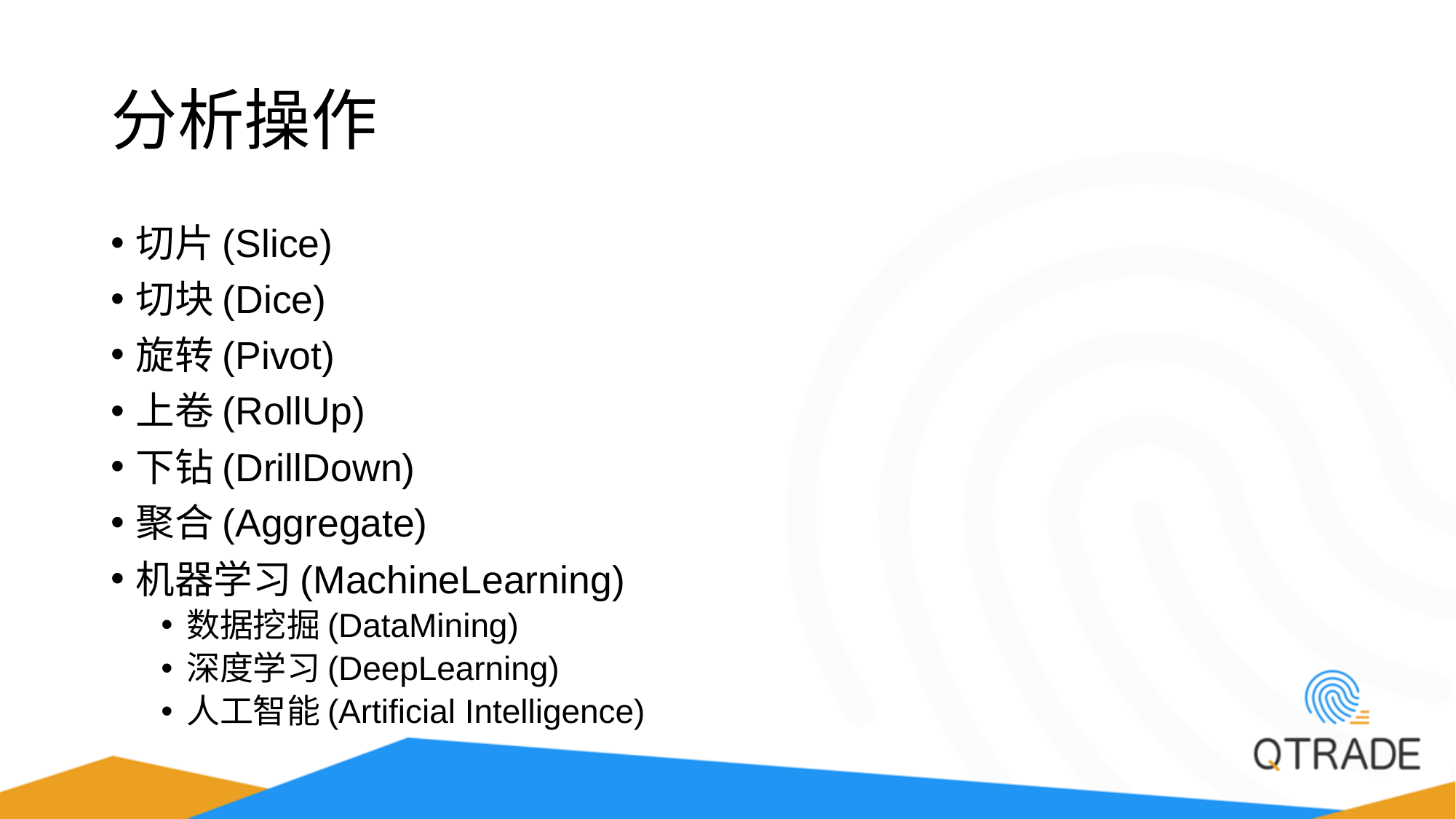

# 分析操作
切片(Slice)
切块(Dice)
旋转(Pivot)
上卷(RollUp)
下钻(DrillDown)
聚合(Aggregate)
机器学习(MachineLearning)
数据挖掘(DataMining)
深度学习(DeepLearning)
人工智能(Artificial Intelligence)